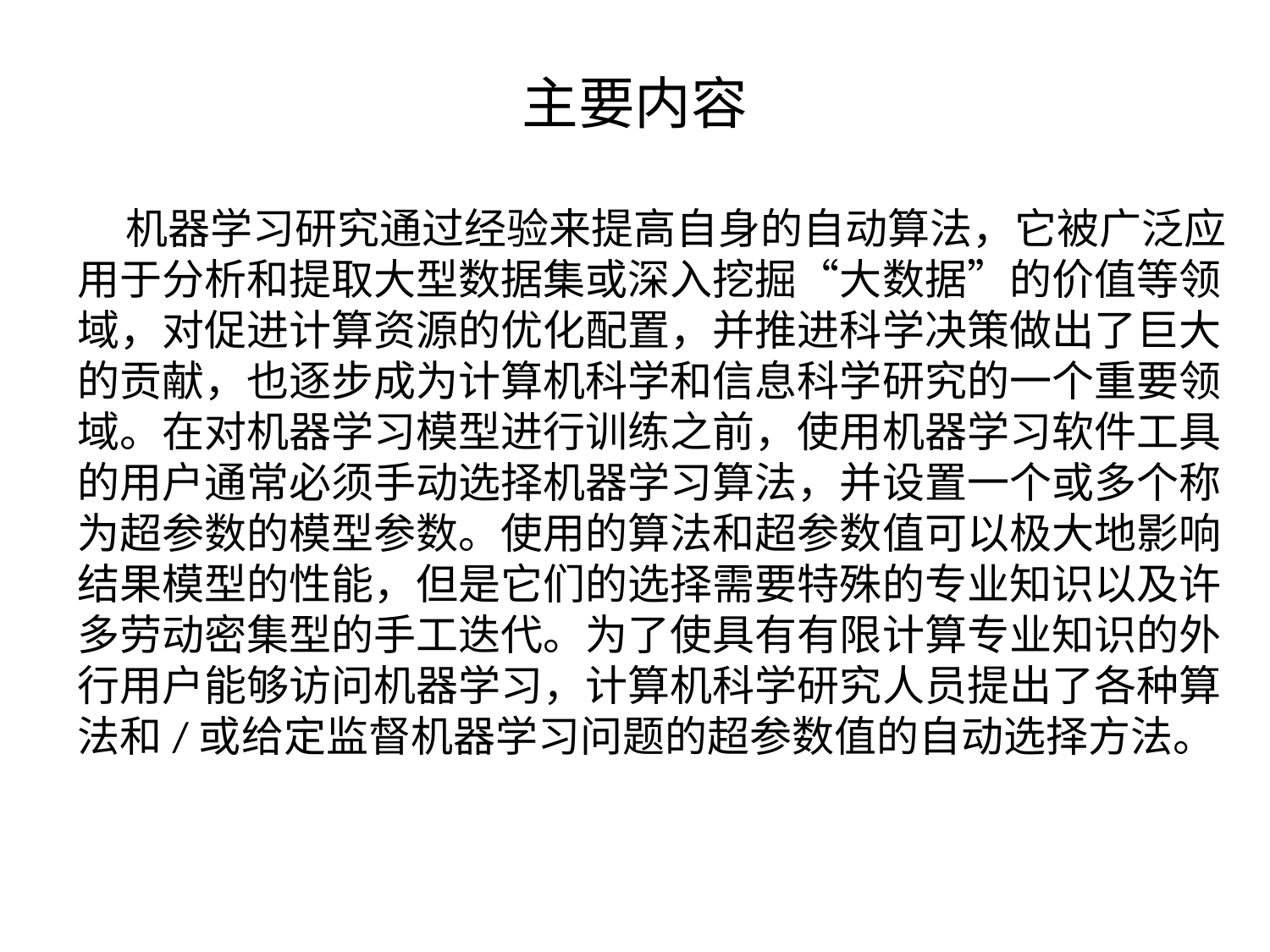

# 主要内容

    机器学习研究通过经验来提高自身的自动算法，它被广泛应用于分析和提取大型数据集或深入挖掘“大数据”的价值等领域，对促进计算资源的优化配置，并推进科学决策做出了巨大的贡献，也逐步成为计算机科学和信息科学研究的一个重要领域。在对机器学习模型进行训练之前，使用机器学习软件工具的用户通常必须手动选择机器学习算法，并设置一个或多个称为超参数的模型参数。使用的算法和超参数值可以极大地影响结果模型的性能，但是它们的选择需要特殊的专业知识以及许多劳动密集型的手工迭代。为了使具有有限计算专业知识的外行用户能够访问机器学习，计算机科学研究人员提出了各种算法和/或给定监督机器学习问题的超参数值的自动选择方法。